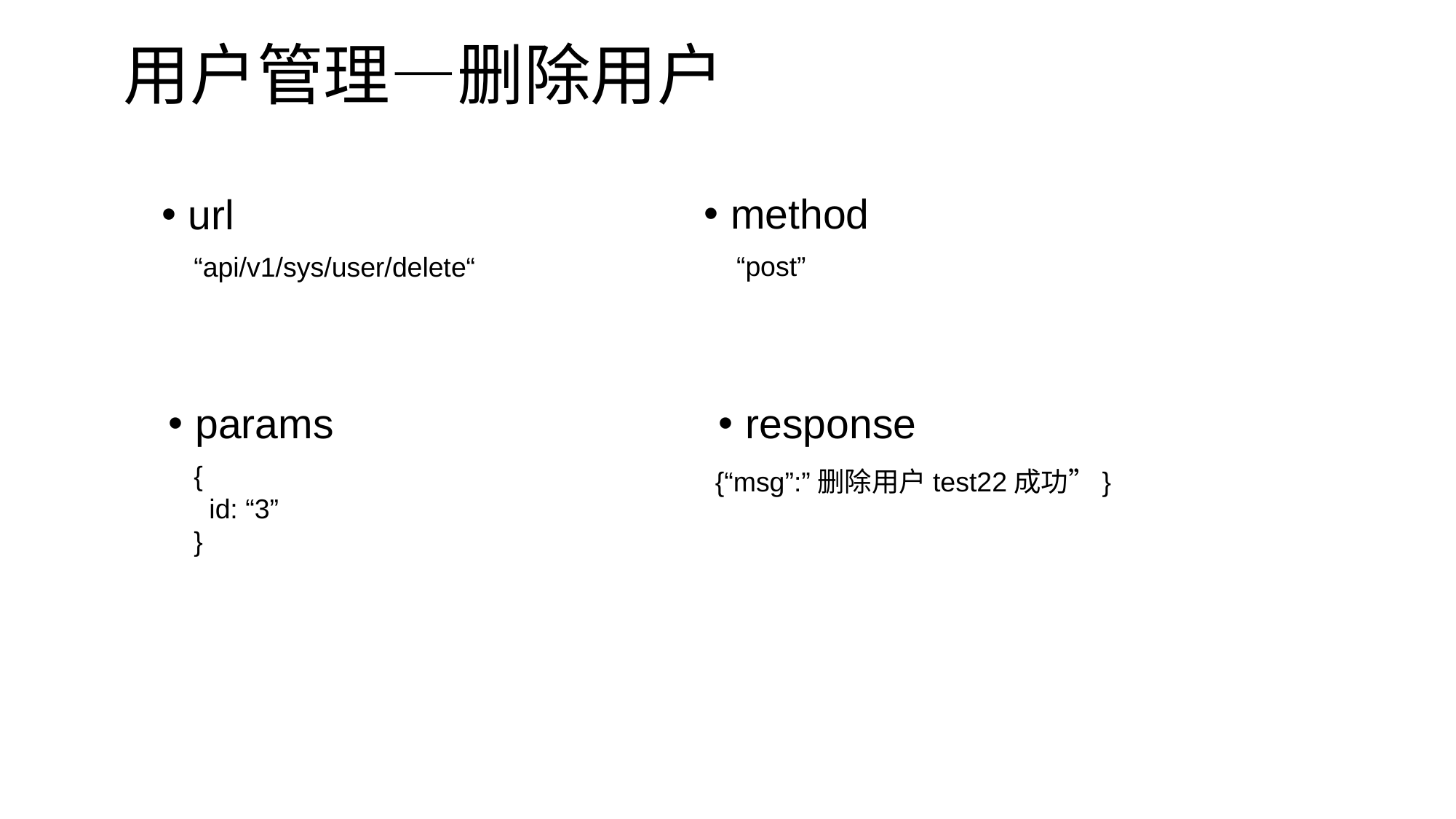

# 用户管理—删除用户
method
url
“post”
“api/v1/sys/user/delete“
params
response
{
  id: “3”
}
{“msg”:”删除用户test22成功”}